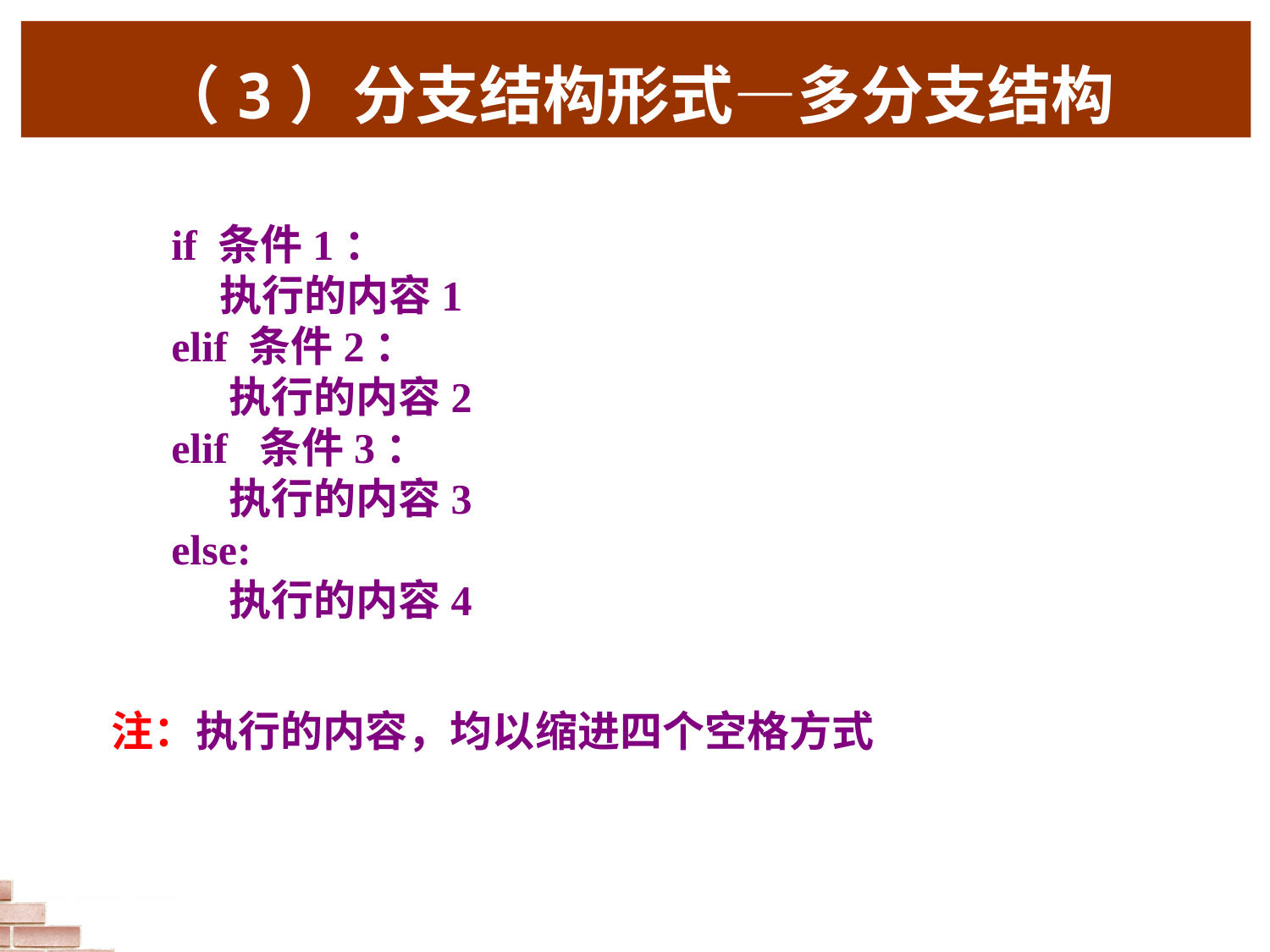

（3）分支结构形式—多分支结构
if 条件1：
    执行的内容1
elif 条件2：
     执行的内容2
elif  条件3：
     执行的内容3
else:
     执行的内容4
注：执行的内容，均以缩进四个空格方式